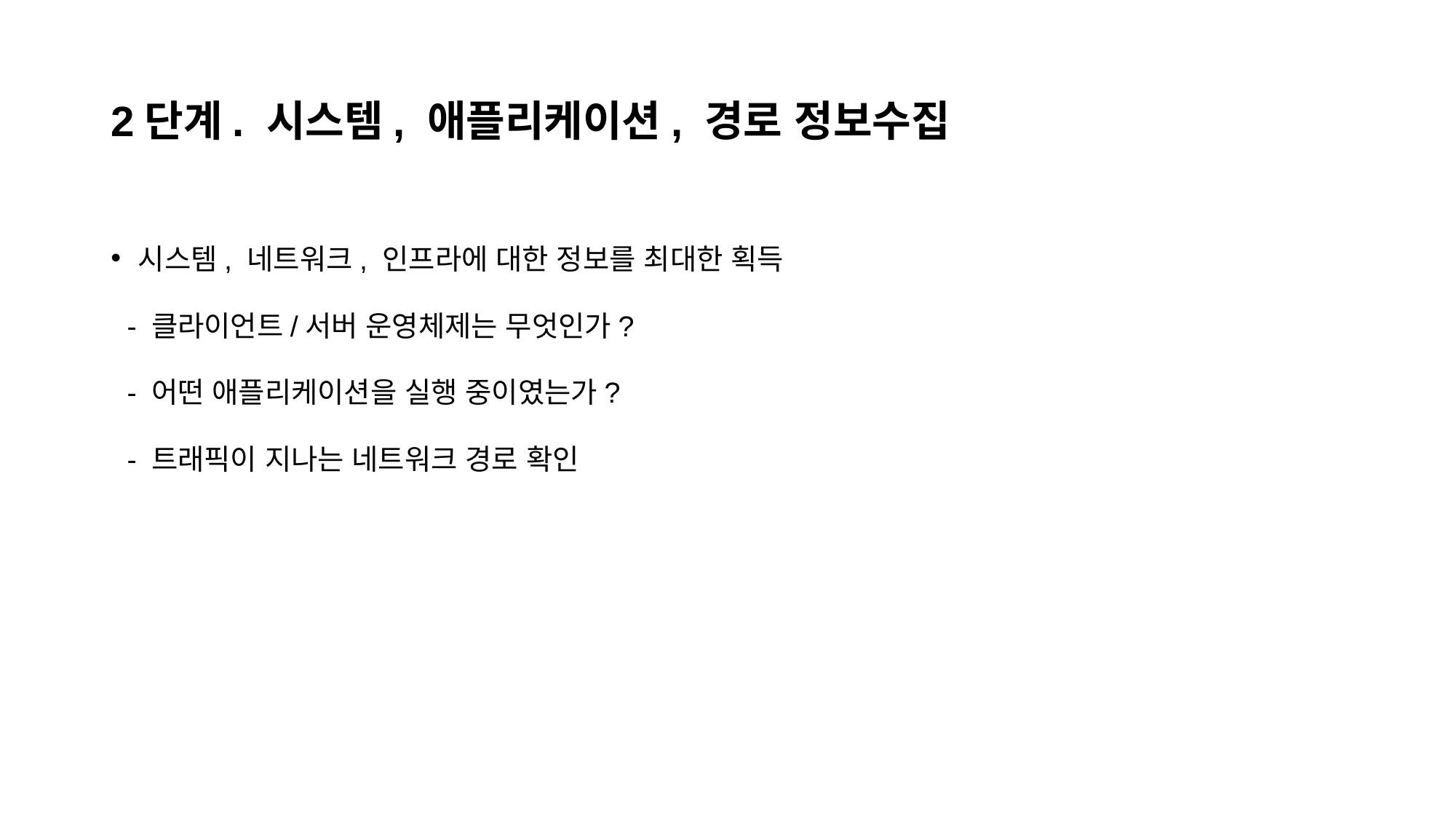

# 2단계. 시스템, 애플리케이션, 경로 정보수집
시스템, 네트워크, 인프라에 대한 정보를 최대한 획득
  - 클라이언트/서버 운영체제는 무엇인가?
  - 어떤 애플리케이션을 실행 중이였는가?
  - 트래픽이 지나는 네트워크 경로 확인